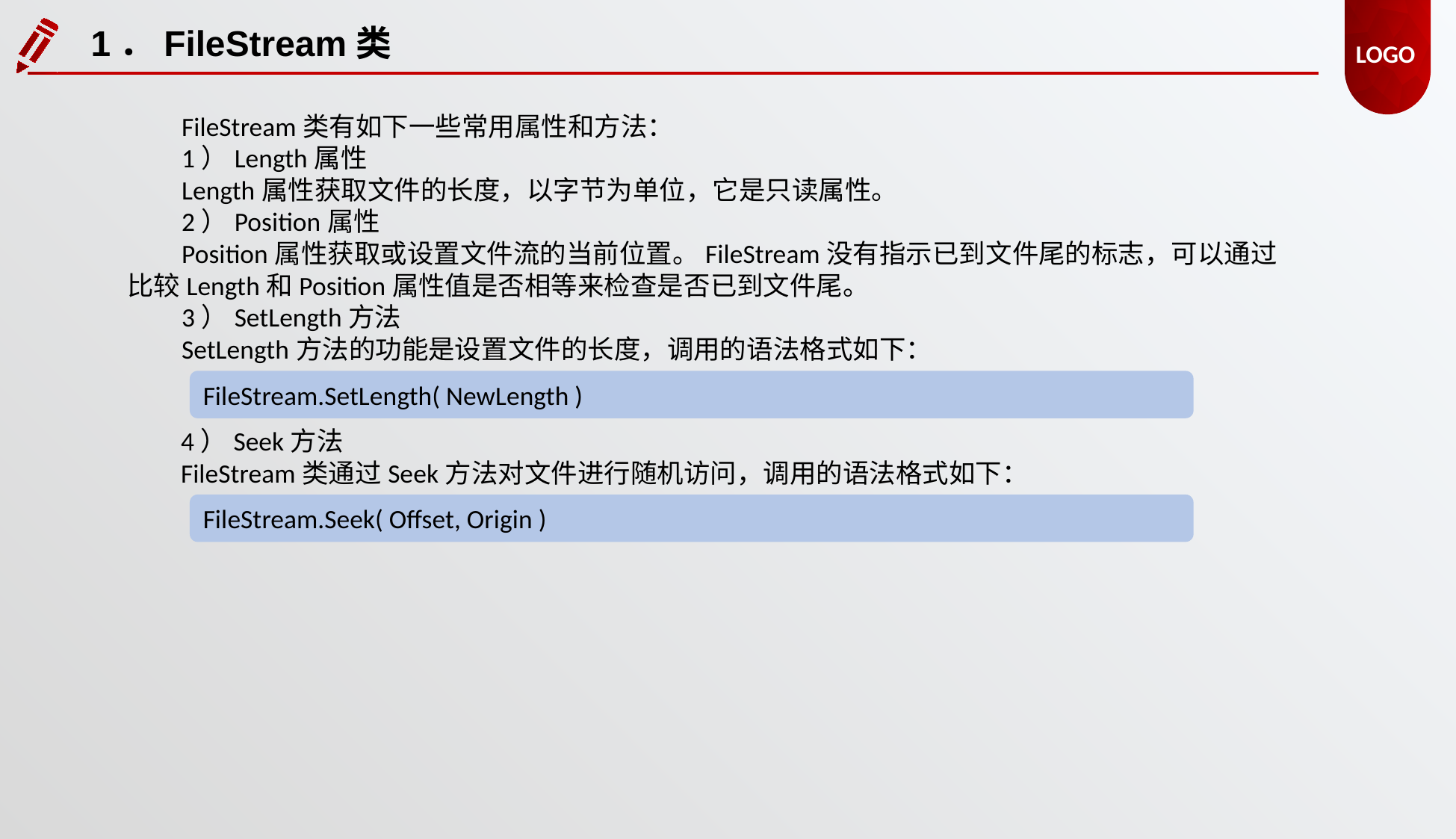

1．FileStream类
FileStream类有如下一些常用属性和方法：
1）Length属性
Length属性获取文件的长度，以字节为单位，它是只读属性。
2）Position属性
Position属性获取或设置文件流的当前位置。FileStream没有指示已到文件尾的标志，可以通过比较Length和Position属性值是否相等来检查是否已到文件尾。
3）SetLength方法
SetLength方法的功能是设置文件的长度，调用的语法格式如下：
FileStream.SetLength( NewLength )
4）Seek方法
FileStream类通过Seek方法对文件进行随机访问，调用的语法格式如下：
FileStream.Seek( Offset, Origin )